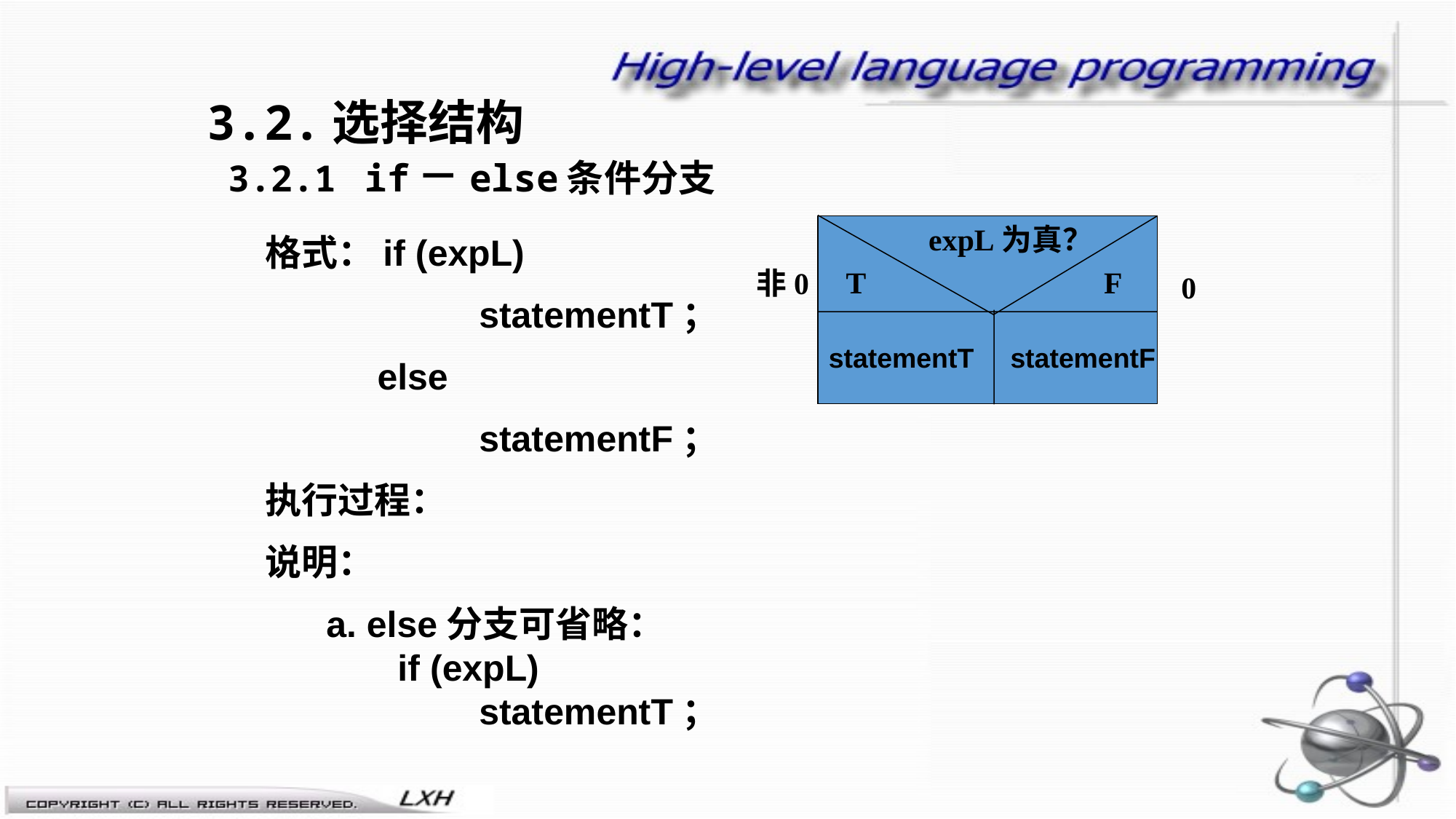

# 3.2.选择结构 3.2.1 if－else条件分支

expL为真？

格式：if (expL)
                     statementT；
           else
                     statementF；
执行过程：
说明：
      a. else分支可省略：
             if (expL)
                     statementT；
T
F
非0
0

statementT
statementF